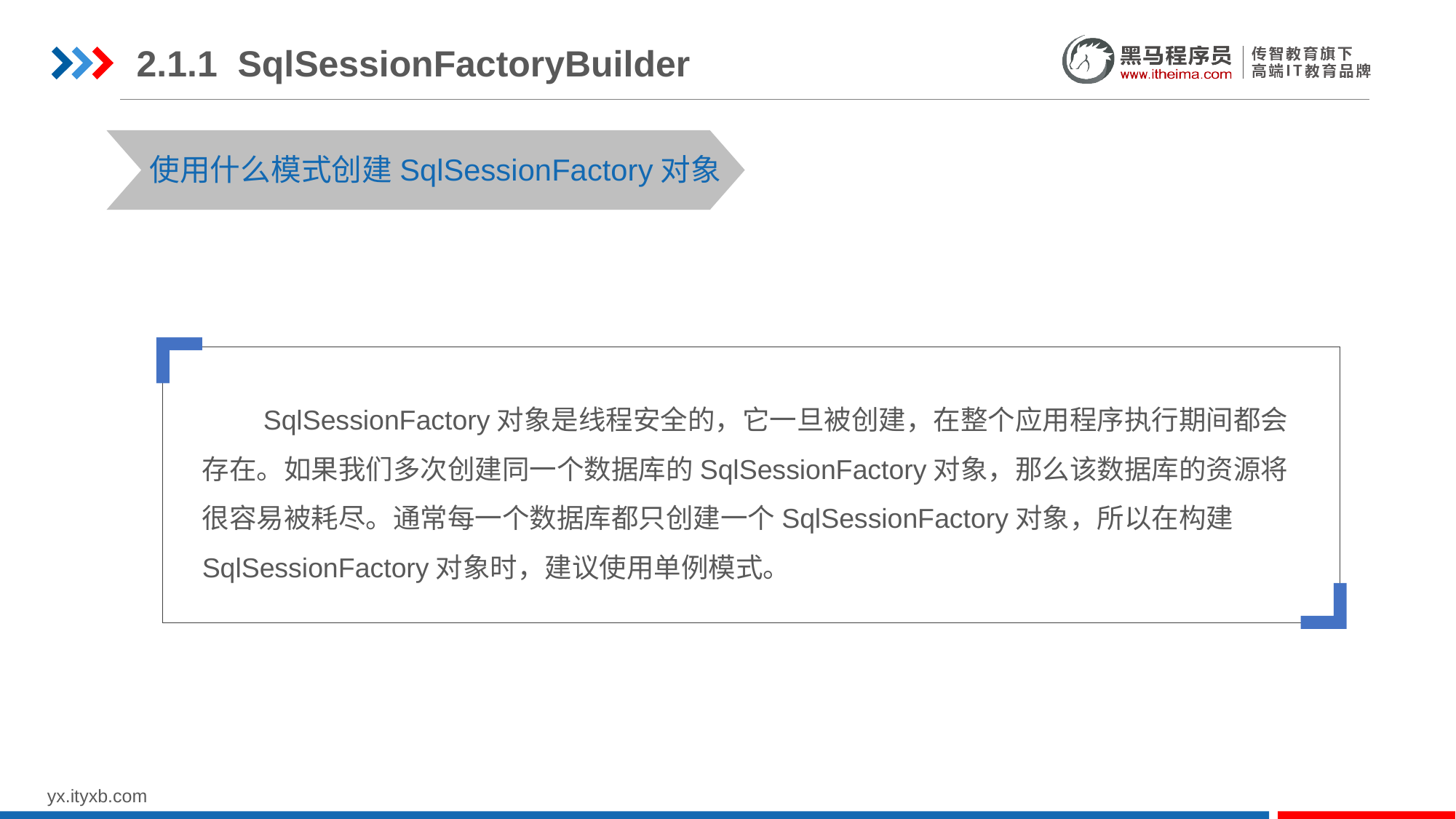

2.1.1  SqlSessionFactoryBuilder

使用什么模式创建SqlSessionFactory对象

        SqlSessionFactory对象是线程安全的，它一旦被创建，在整个应用程序执行期间都会存在。如果我们多次创建同一个数据库的SqlSessionFactory对象，那么该数据库的资源将很容易被耗尽。通常每一个数据库都只创建一个SqlSessionFactory对象，所以在构建SqlSessionFactory对象时，建议使用单例模式。